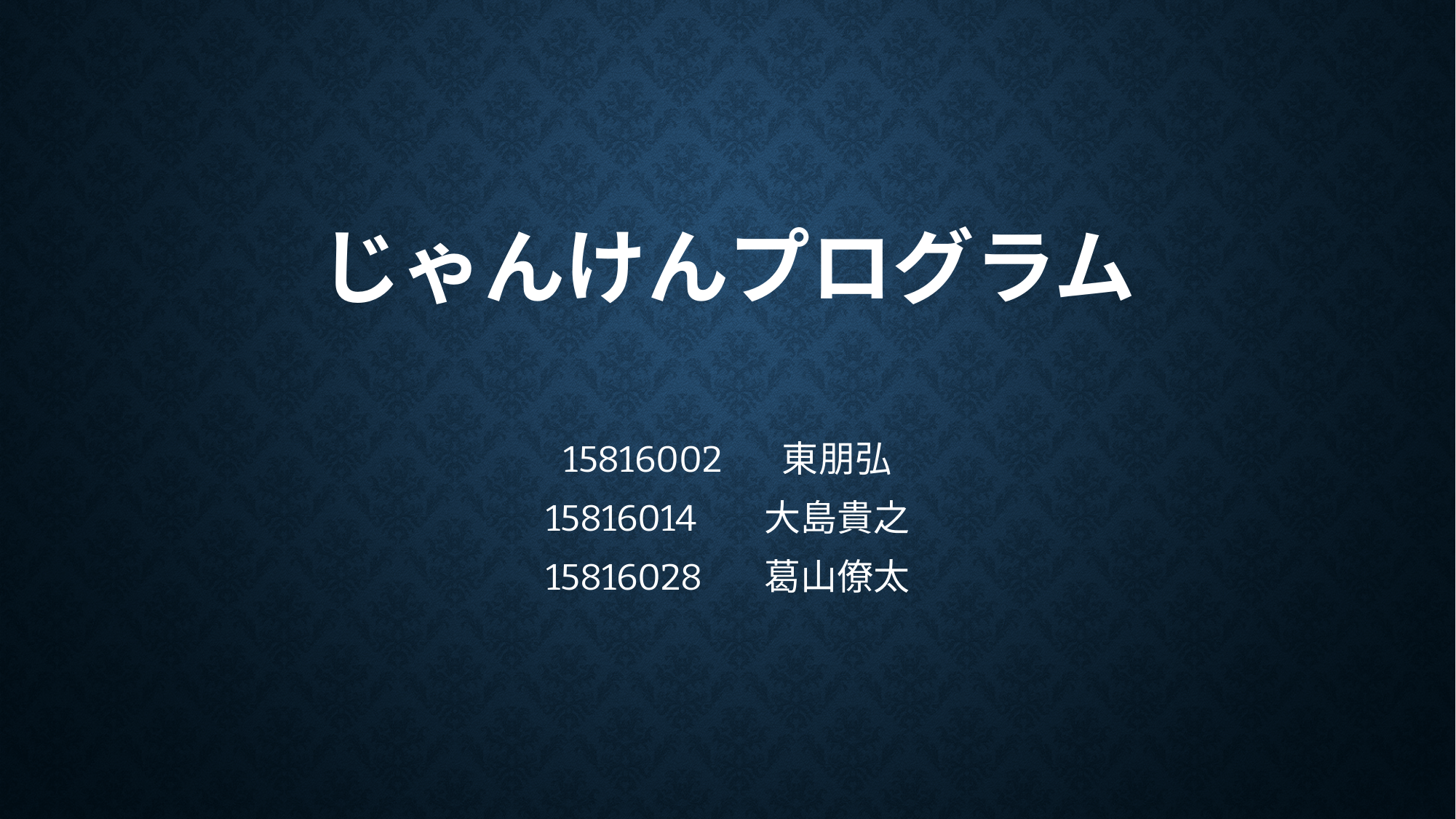

# じゃんけんプログラム
15816002	東朋弘
15816014	大島貴之
15816028	葛山僚太